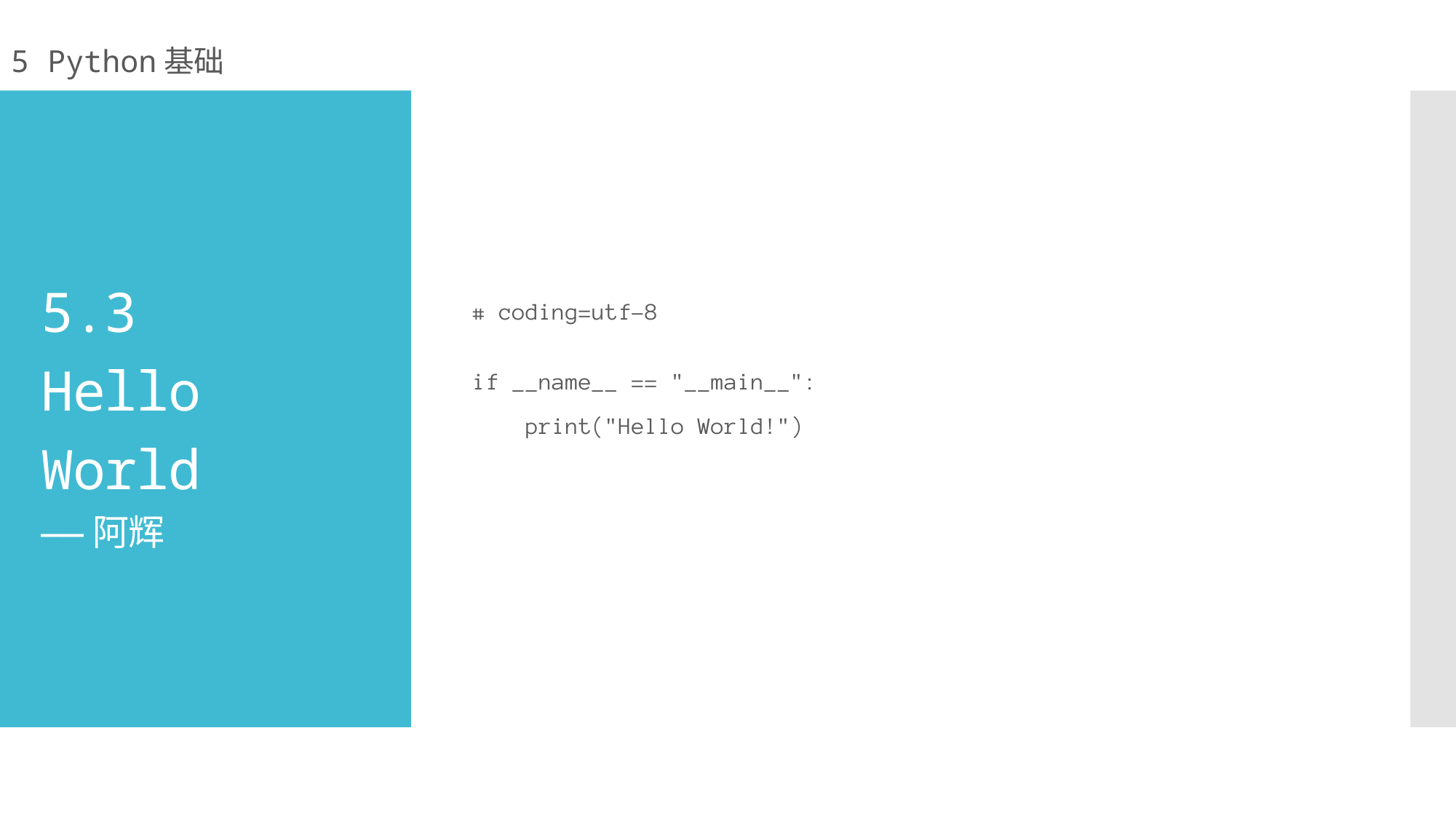

5 Python基础
# coding=utf-8
if __name__ == "__main__":
    print("Hello World!")

# 5.3 Hello World ——阿辉